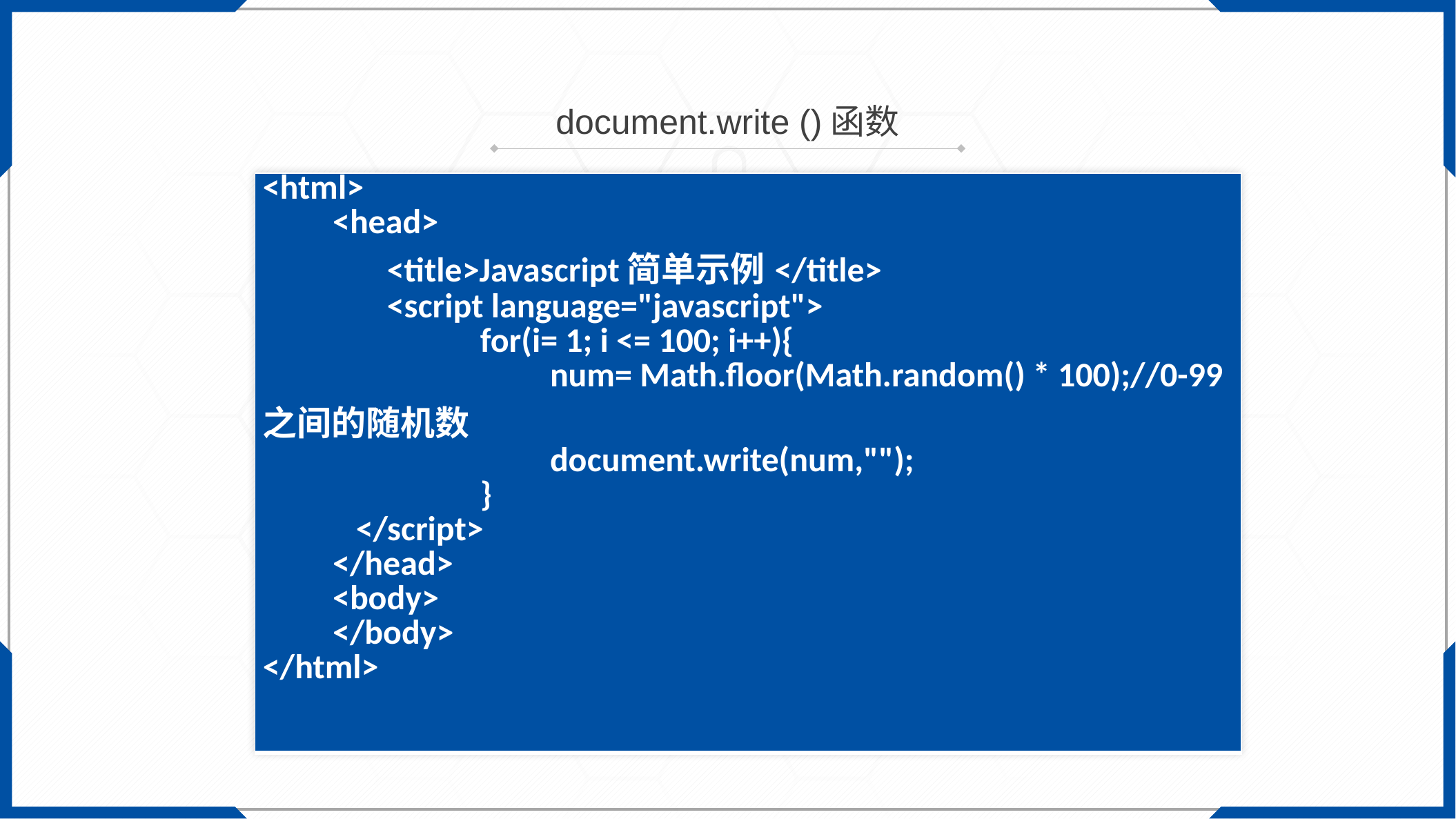

document.write ()函数
| <html>            <head>                   <title>Javascript简单示例</title>                   <script language="javascript">                               for(i= 1; i <= 100; i++){                                        num= Math.floor(Math.random() \* 100);//0-99之间的随机数                                        document.write(num,"");                               }             </script>            </head>            <body>            </body>   </html> |
| --- |